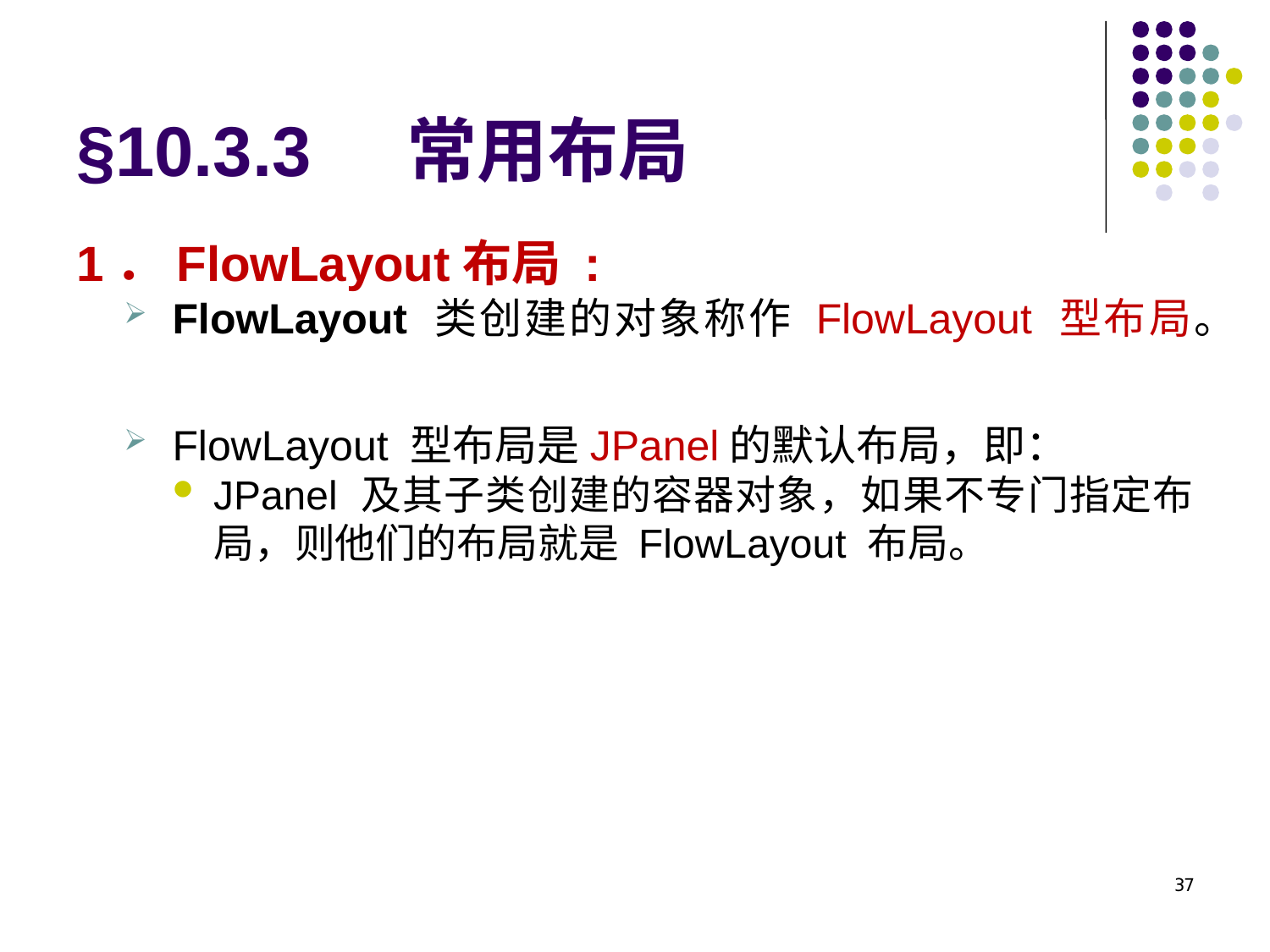

# §10.3.3    常用布局
1．FlowLayout布局 :
FlowLayout 类创建的对象称作 FlowLayout 型布局。

FlowLayout 型布局是JPanel的默认布局，即：
JPanel 及其子类创建的容器对象，如果不专门指定布局，则他们的布局就是 FlowLayout 布局。

37